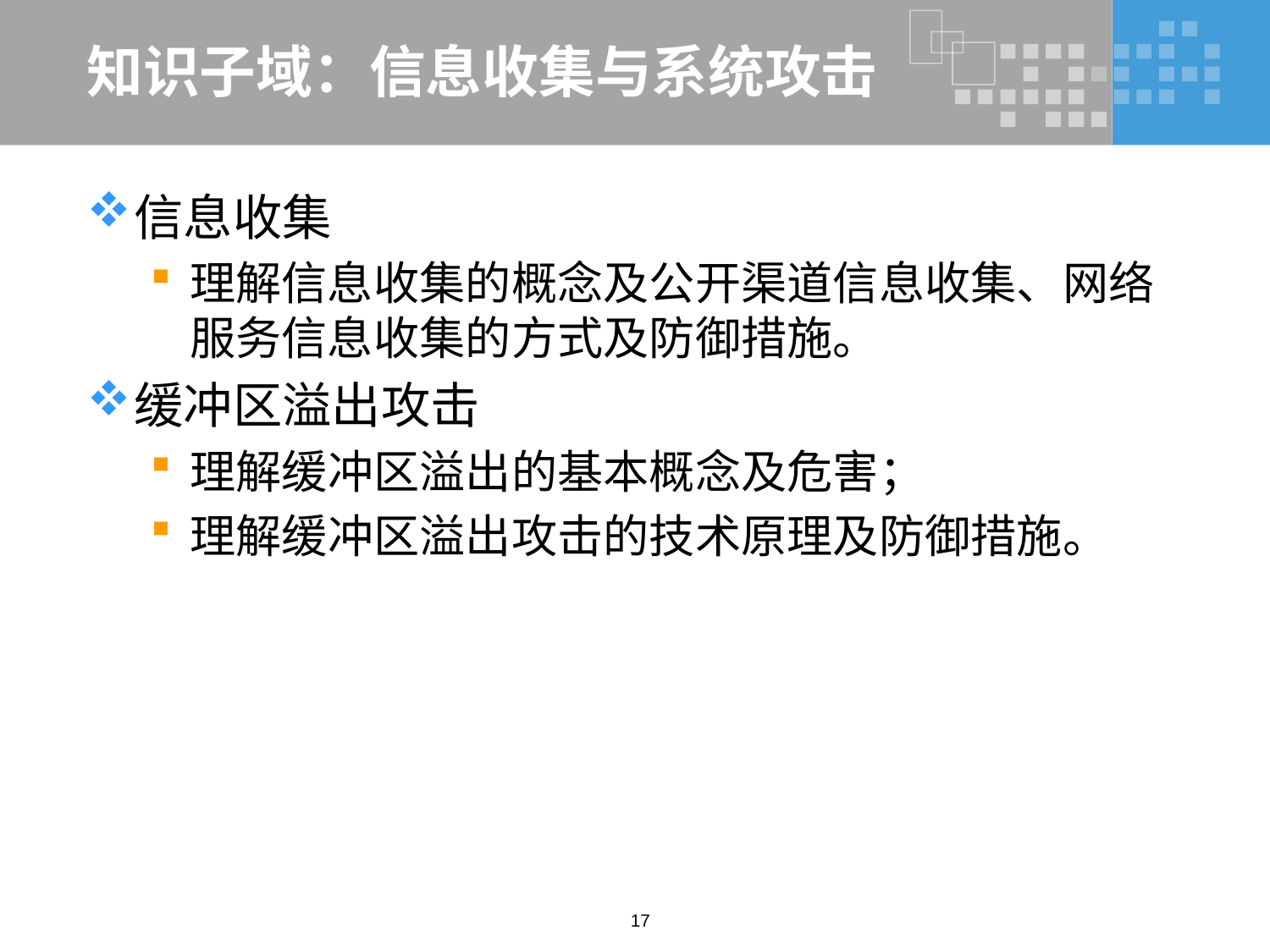

# 知识子域：信息收集与系统攻击
信息收集
理解信息收集的概念及公开渠道信息收集、网络服务信息收集的方式及防御措施。
缓冲区溢出攻击
理解缓冲区溢出的基本概念及危害；
理解缓冲区溢出攻击的技术原理及防御措施。

17